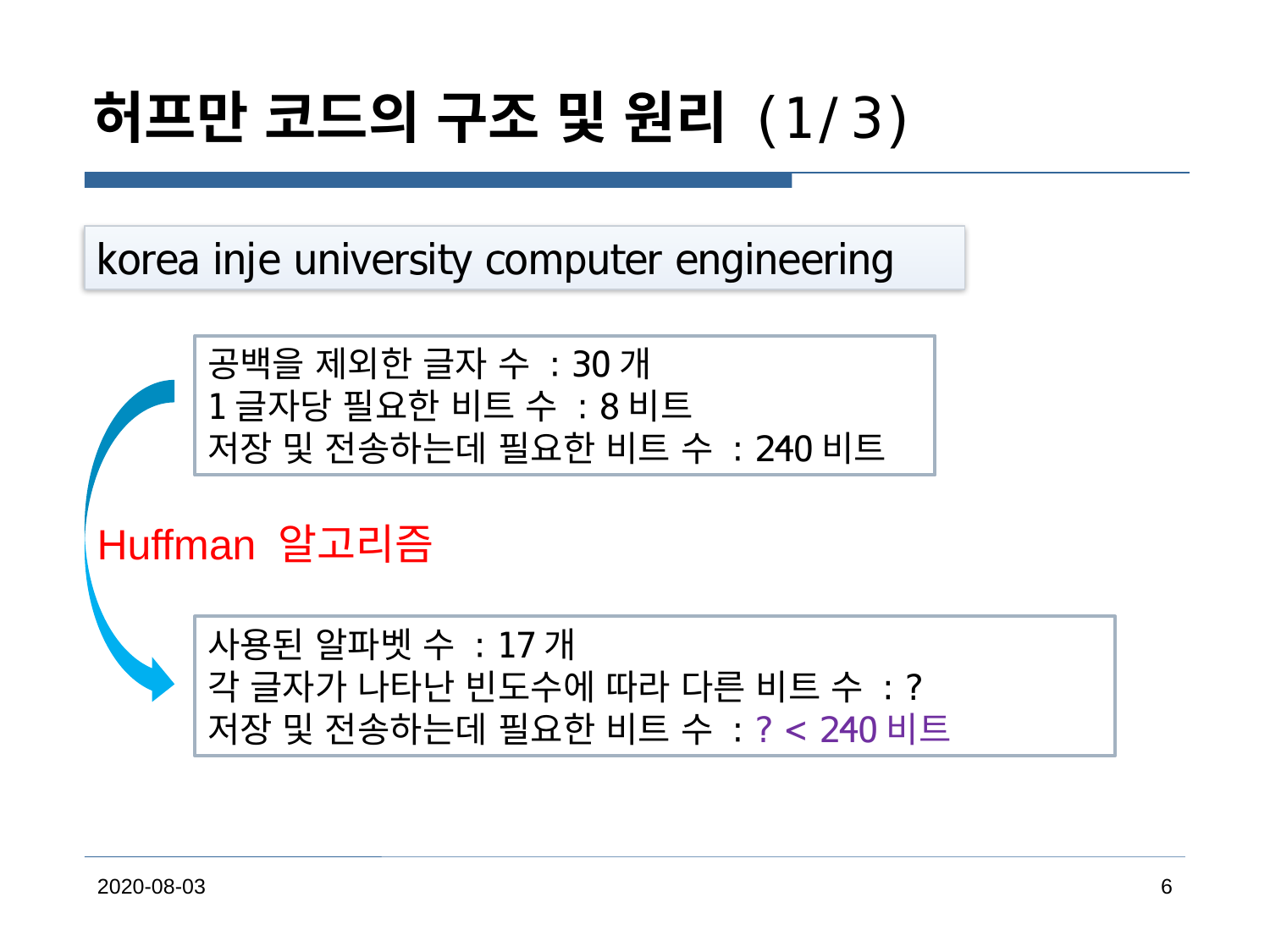

# 허프만 코드의 구조 및 원리 (1/3)
korea inje university computer engineering
공백을 제외한 글자 수 : 30개
1글자당 필요한 비트 수 : 8비트
저장 및 전송하는데 필요한 비트 수 : 240비트

Huffman 알고리즘
사용된 알파벳 수 : 17개
각 글자가 나타난 빈도수에 따라 다른 비트 수 : ?
저장 및 전송하는데 필요한 비트 수 : ? < 240비트
2020-08-03
6